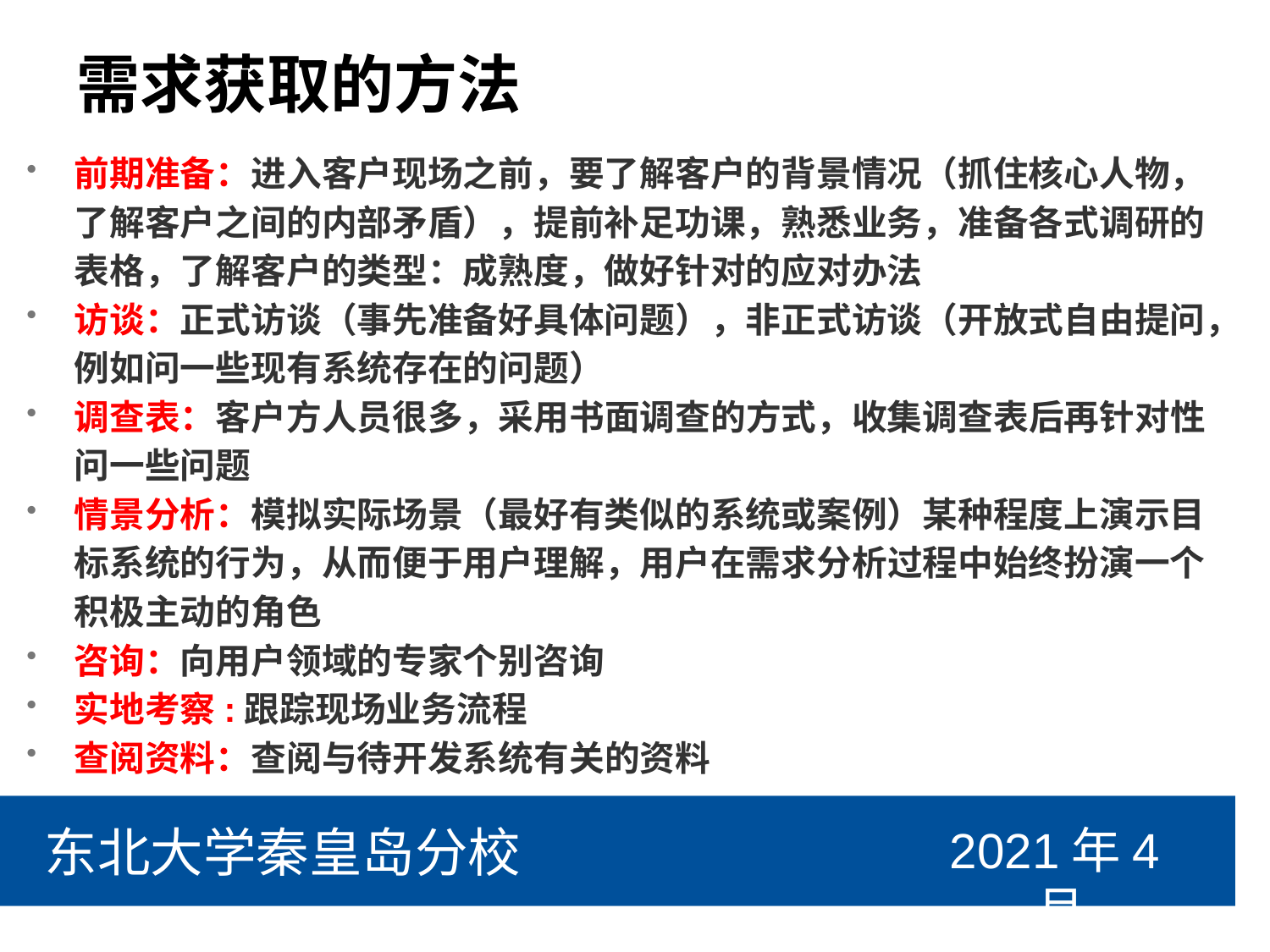

# 需求获取的方法
前期准备：进入客户现场之前，要了解客户的背景情况（抓住核心人物，了解客户之间的内部矛盾），提前补足功课，熟悉业务，准备各式调研的表格，了解客户的类型：成熟度，做好针对的应对办法
访谈：正式访谈（事先准备好具体问题），非正式访谈（开放式自由提问，例如问一些现有系统存在的问题）
调查表：客户方人员很多，采用书面调查的方式，收集调查表后再针对性问一些问题
情景分析：模拟实际场景（最好有类似的系统或案例）某种程度上演示目标系统的行为，从而便于用户理解，用户在需求分析过程中始终扮演一个积极主动的角色
咨询：向用户领域的专家个别咨询
实地考察:跟踪现场业务流程
查阅资料：查阅与待开发系统有关的资料